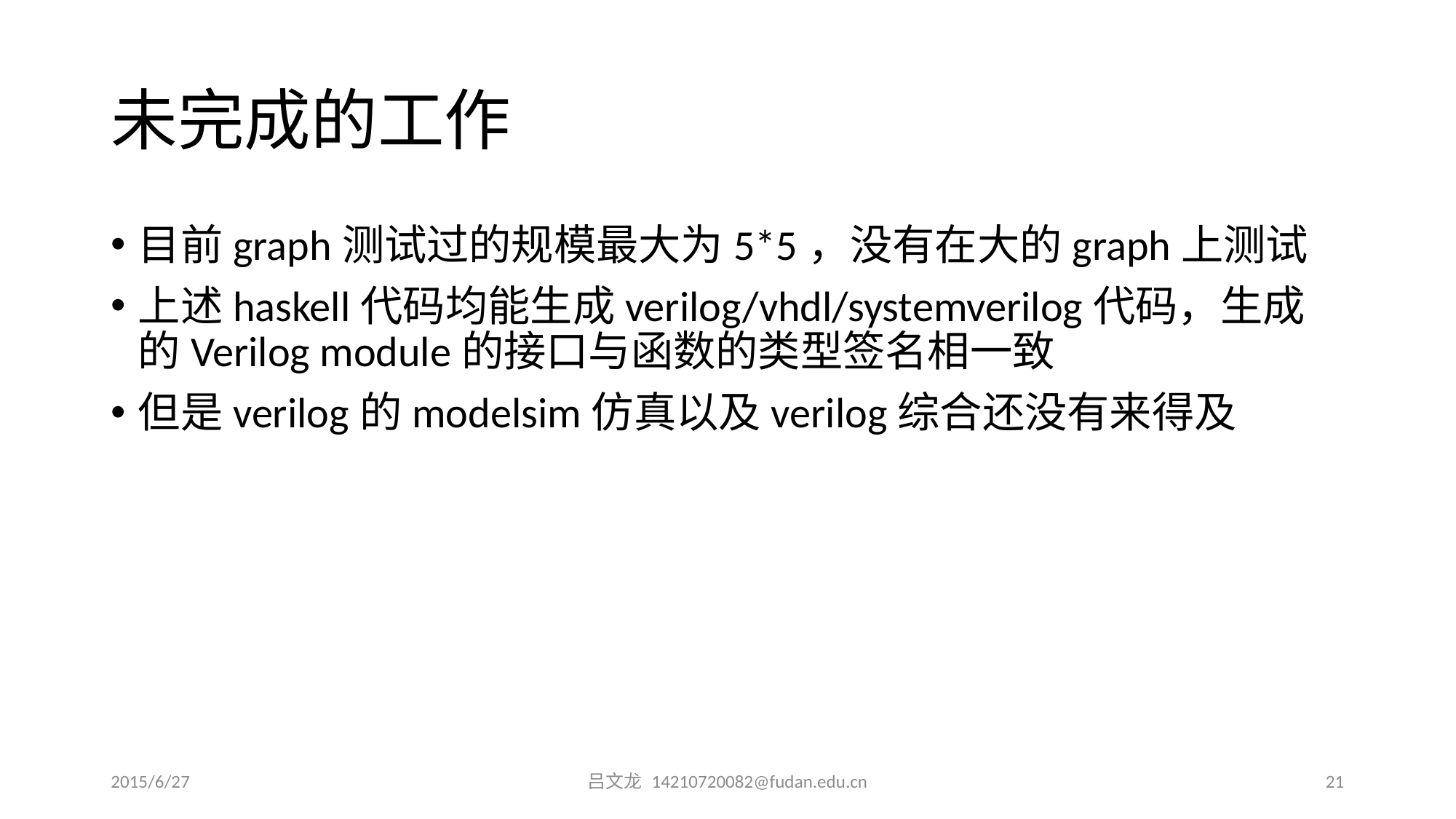

# 未完成的工作
目前graph测试过的规模最大为5*5，没有在大的graph上测试
上述haskell代码均能生成verilog/vhdl/systemverilog代码，生成的Verilog module的接口与函数的类型签名相一致
但是verilog的modelsim仿真以及verilog综合还没有来得及
2015/6/27
吕文龙 14210720082@fudan.edu.cn
21